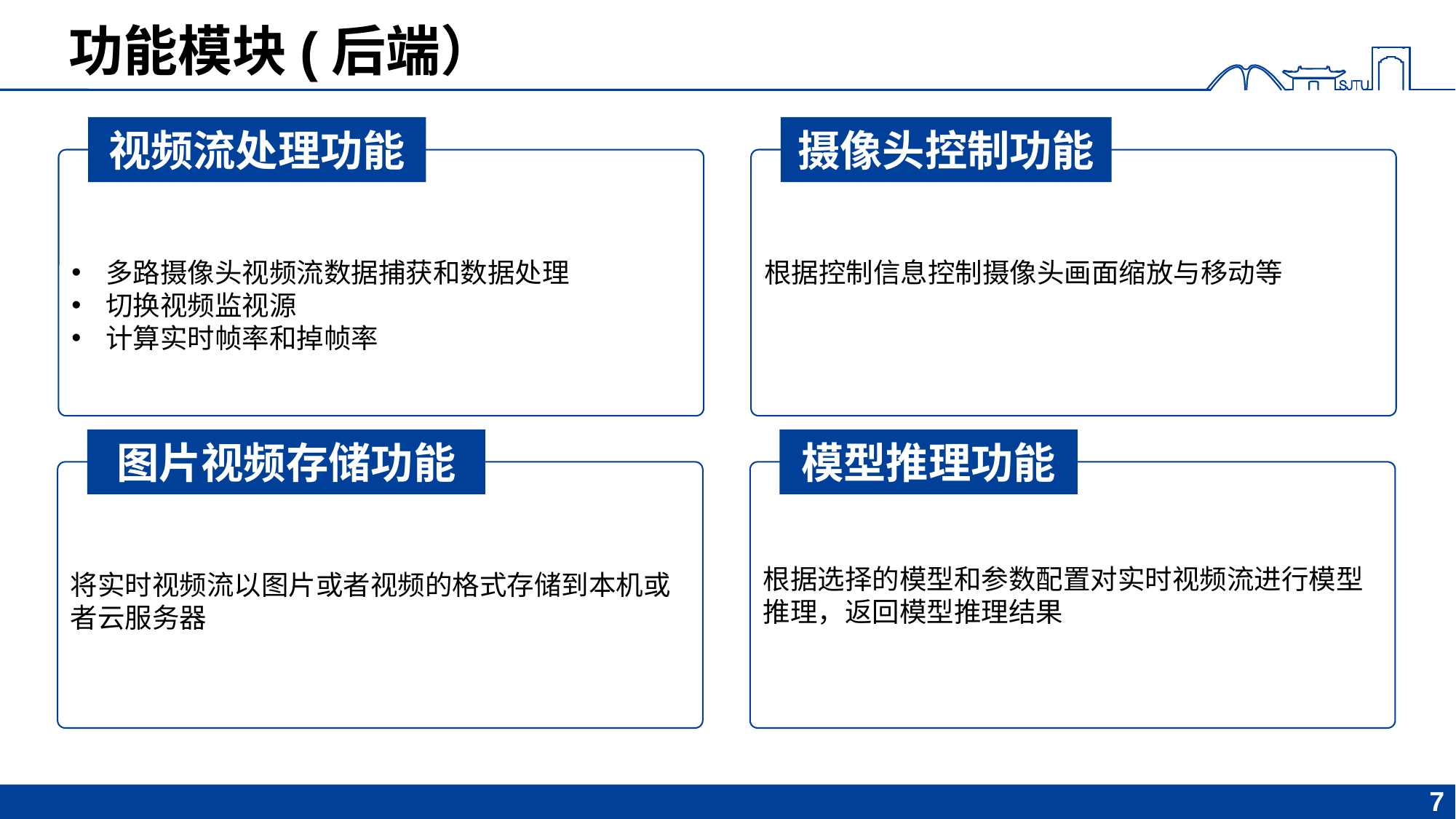

# 功能模块(后端）
视频流处理功能
摄像头控制功能

多路摄像头视频流数据捕获和数据处理
切换视频监视源
计算实时帧率和掉帧率

根据控制信息控制摄像头画面缩放与移动等

图片视频存储功能
模型推理功能

将实时视频流以图片或者视频的格式存储到本机或者云服务器

根据选择的模型和参数配置对实时视频流进行模型推理，返回模型推理结果

7